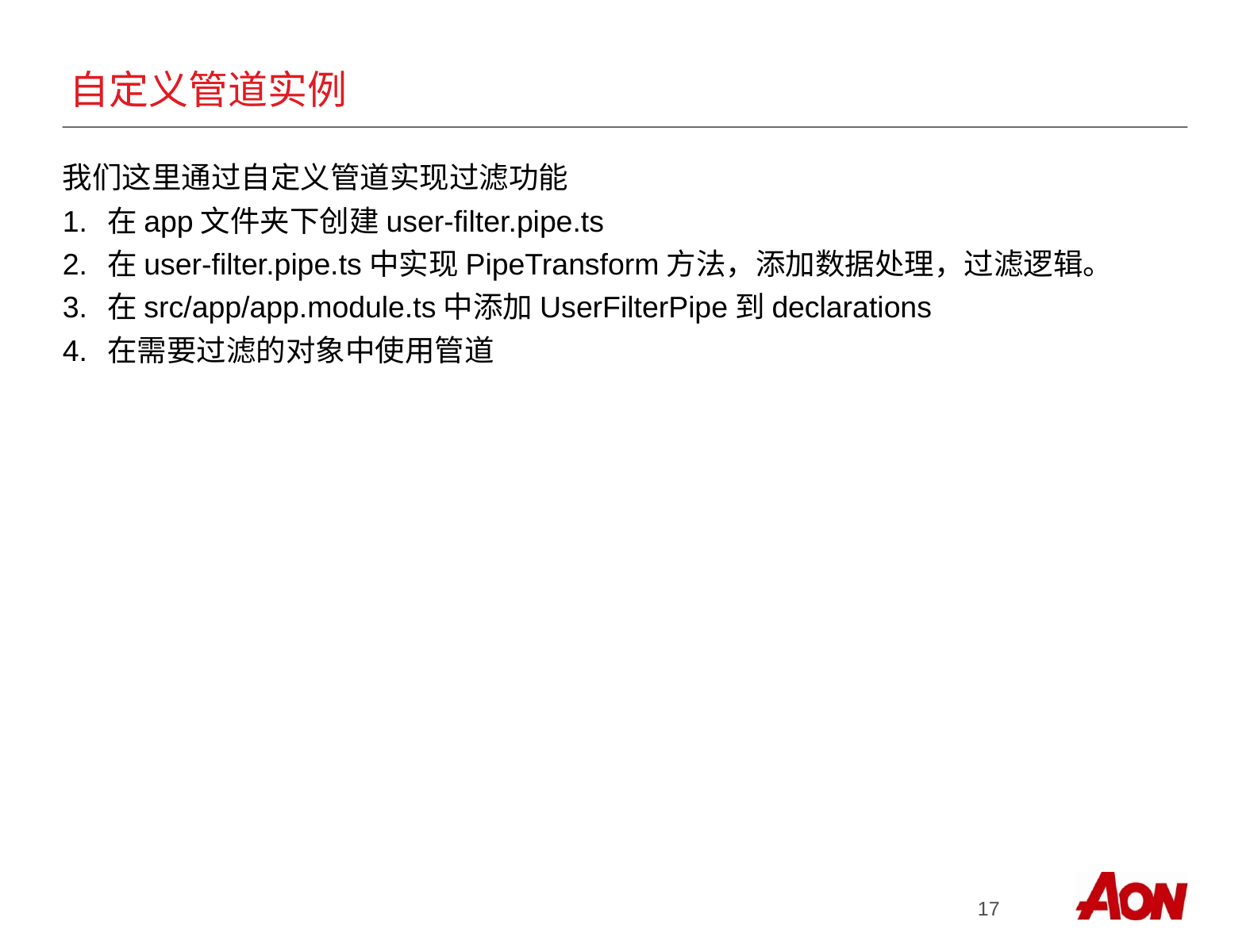

# 自定义管道实例
我们这里通过自定义管道实现过滤功能
在app文件夹下创建user-filter.pipe.ts
在user-filter.pipe.ts中实现PipeTransform方法，添加数据处理，过滤逻辑。
在src/app/app.module.ts中添加UserFilterPipe到declarations
在需要过滤的对象中使用管道
17